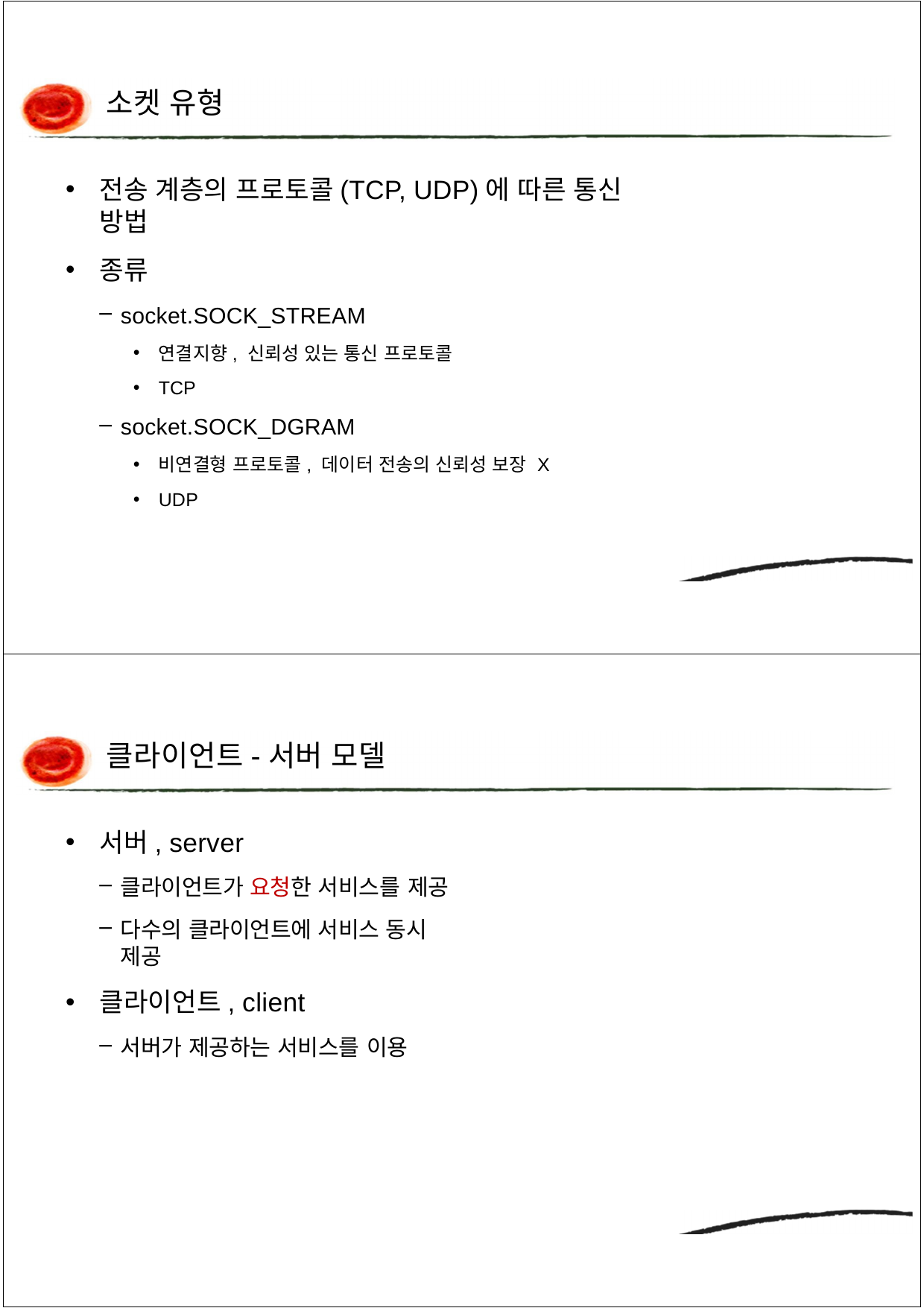

소켓 유형

전송 계층의 프로토콜(TCP, UDP)에 따른 통신 방법
종류
socket.SOCK_STREAM
연결지향, 신뢰성 있는 통신 프로토콜
TCP
socket.SOCK_DGRAM
비연결형 프로토콜, 데이터 전송의 신뢰성 보장 X
UDP

클라이언트-서버 모델

서버, server
클라이언트가 요청한 서비스를 제공
다수의 클라이언트에 서비스 동시 제공
클라이언트, client
서버가 제공하는 서비스를 이용